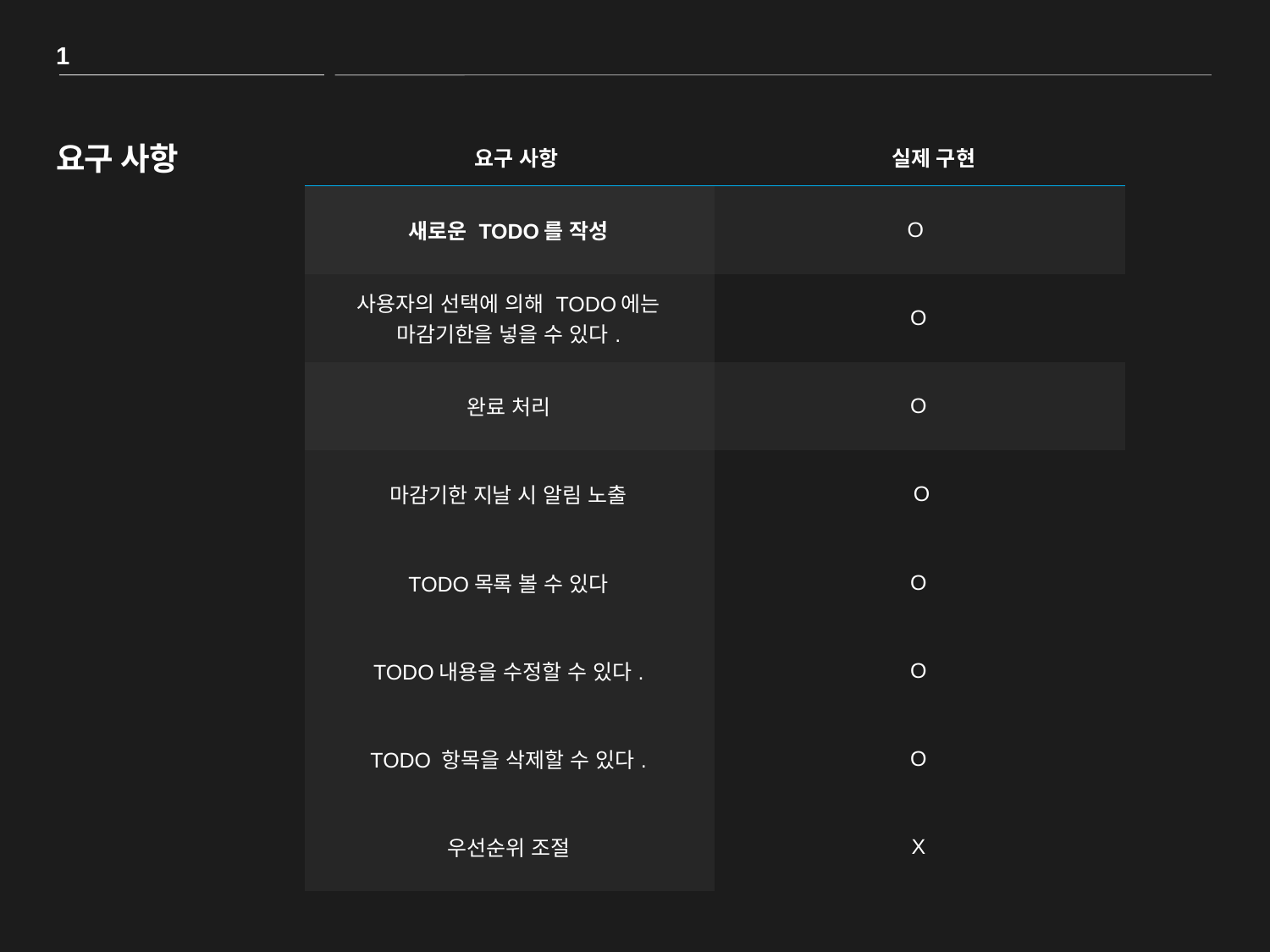

1
# 요구 사항
| 요구 사항 | 실제 구현 |
| --- | --- |
| 새로운 TODO를 작성 | O |
| 사용자의 선택에 의해 TODO에는 마감기한을 넣을 수 있다. | O |
| 완료 처리 | O |
| 마감기한 지날 시 알림 노출 | O |
| TODO목록 볼 수 있다 | O |
| TODO내용을 수정할 수 있다. | O |
| TODO 항목을 삭제할 수 있다. | O |
| 우선순위 조절 | X |